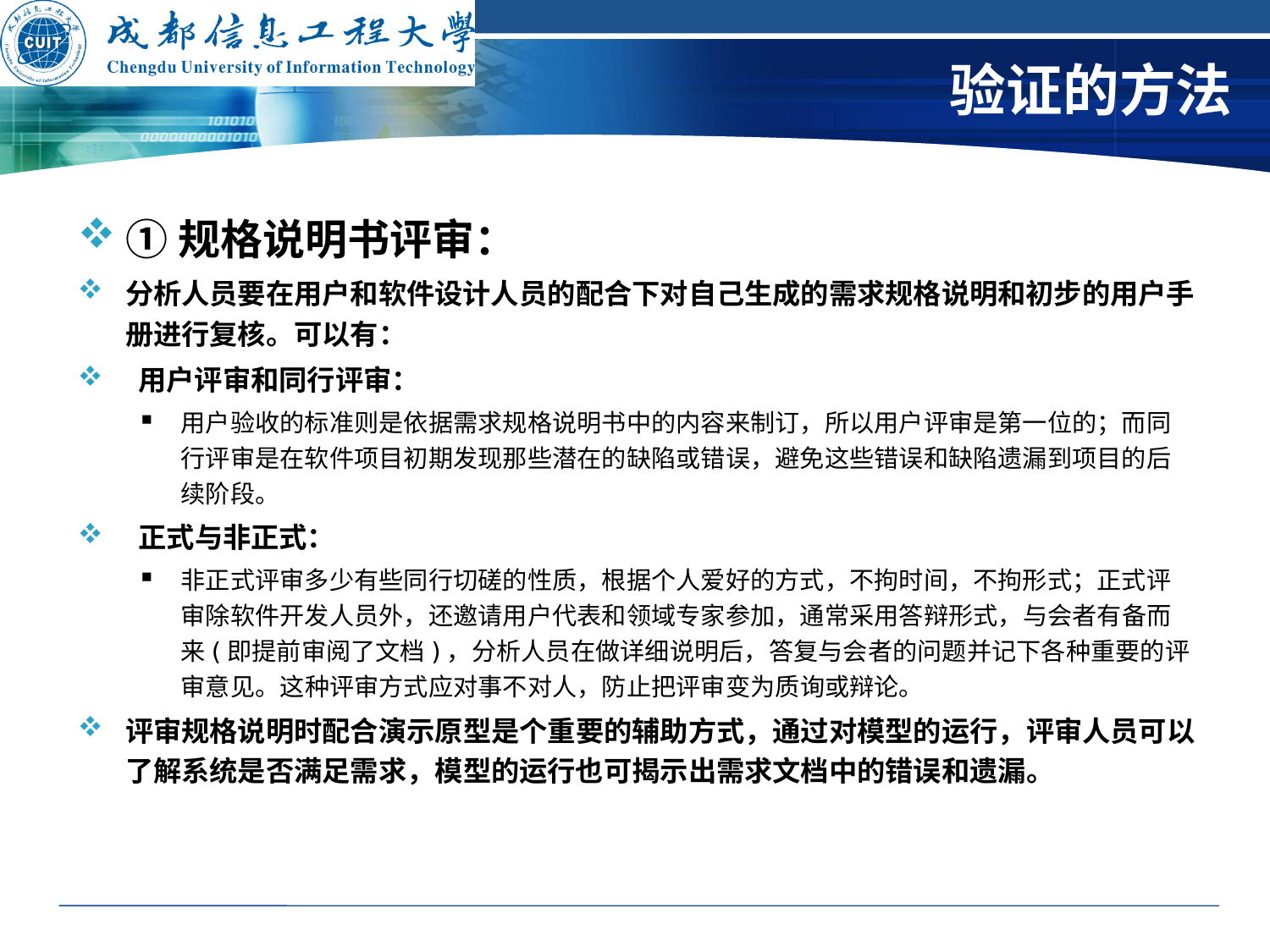

# 验证的方法
①规格说明书评审：
分析人员要在用户和软件设计人员的配合下对自己生成的需求规格说明和初步的用户手册进行复核。可以有：
 用户评审和同行评审：
用户验收的标准则是依据需求规格说明书中的内容来制订，所以用户评审是第一位的；而同行评审是在软件项目初期发现那些潜在的缺陷或错误，避免这些错误和缺陷遗漏到项目的后续阶段。
 正式与非正式：
非正式评审多少有些同行切磋的性质，根据个人爱好的方式，不拘时间，不拘形式；正式评审除软件开发人员外，还邀请用户代表和领域专家参加，通常采用答辩形式，与会者有备而来(即提前审阅了文档)，分析人员在做详细说明后，答复与会者的问题并记下各种重要的评审意见。这种评审方式应对事不对人，防止把评审变为质询或辩论。
评审规格说明时配合演示原型是个重要的辅助方式，通过对模型的运行，评审人员可以了解系统是否满足需求，模型的运行也可揭示出需求文档中的错误和遗漏。